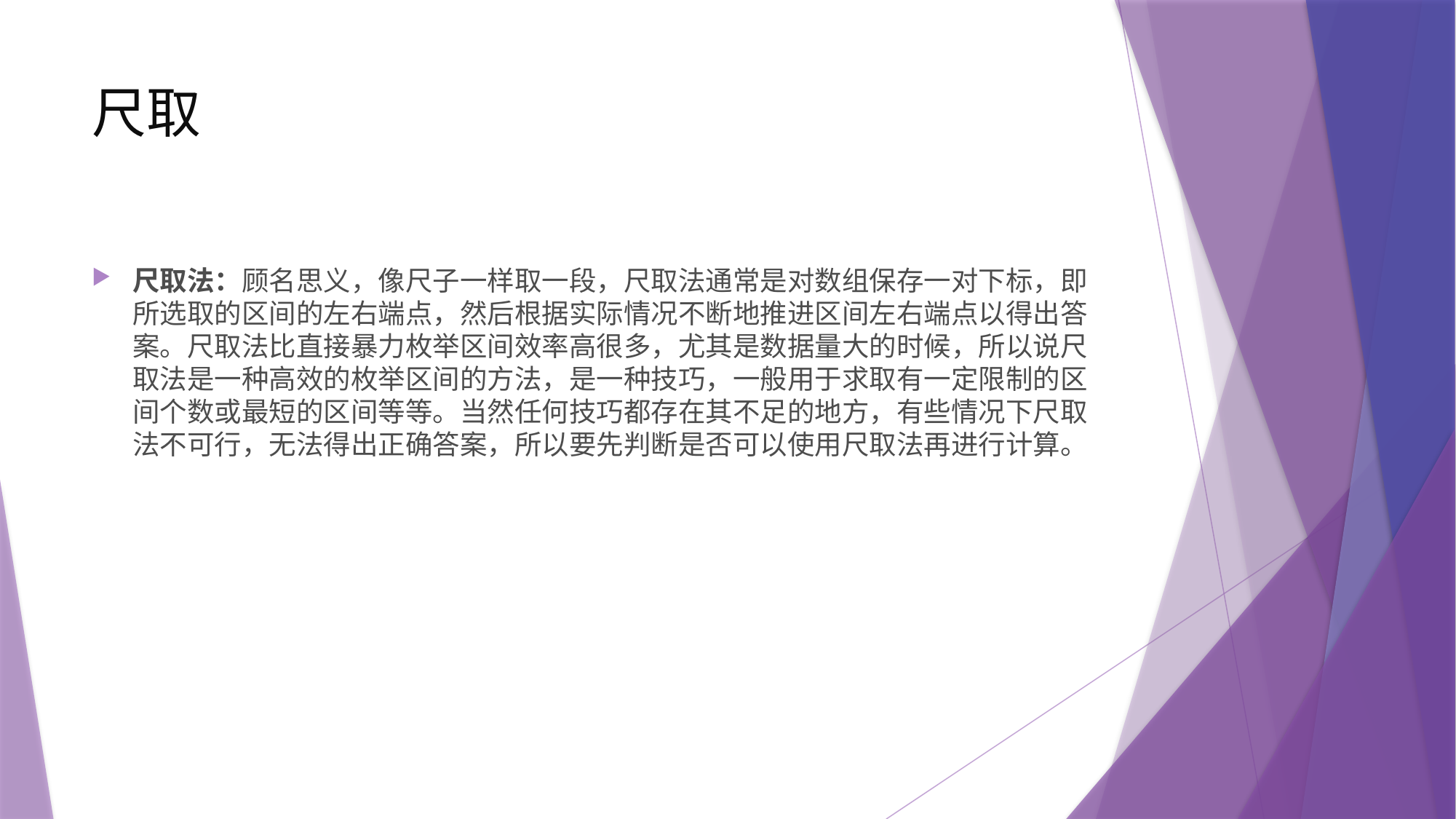

# 尺取
尺取法：顾名思义，像尺子一样取一段，尺取法通常是对数组保存一对下标，即所选取的区间的左右端点，然后根据实际情况不断地推进区间左右端点以得出答案。尺取法比直接暴力枚举区间效率高很多，尤其是数据量大的时候，所以说尺取法是一种高效的枚举区间的方法，是一种技巧，一般用于求取有一定限制的区间个数或最短的区间等等。当然任何技巧都存在其不足的地方，有些情况下尺取法不可行，无法得出正确答案，所以要先判断是否可以使用尺取法再进行计算。